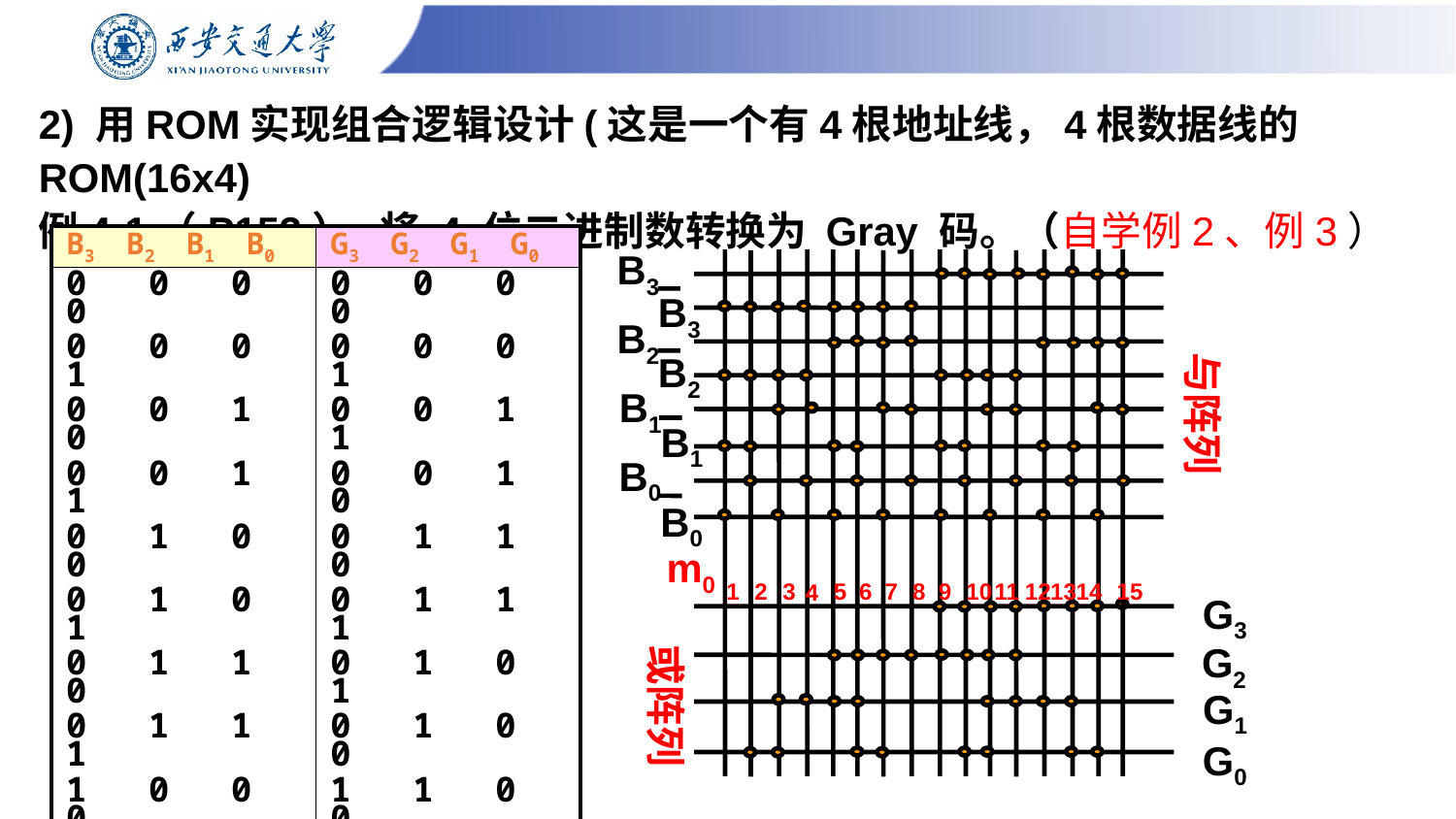

# 2) 用ROM实现组合逻辑设计(这是一个有4根地址线，4根数据线的ROM(16x4) 例4-1（P153）   将 4 位二进制数转换为 Gray 码。（自学例2、例3）
| B3 B2 B1 B0 | G3 G2 G1 G0 |
| --- | --- |
| 0 0 0 0 0 0 0 1 0 0 1 0 0 0 1 1 0 1 0 0 0 1 0 1 0 1 1 0 0 1 1 1 1 0 0 0 1 0 0 1 1 0 1 0 1 0 1 1 1 1 0 0 1 1 0 1 1 1 1 0 1 1 1 1 | 0 0 0 0 0 0 0 1 0 0 1 1 0 0 1 0 0 1 1 0 0 1 1 1 0 1 0 1 0 1 0 0 1 1 0 0 1 1 0 1 1 1 1 1 1 1 1 0 1 0 1 0 1 0 1 1 1 0 0 1 1 0 0 0 |
B3

B3

B2

与阵列
B2

B1

B1

B0

B0

m0
1
2
3
5
6
7
8
9
10
11
12
13
14
15
4
G3

或阵列
G2

G1

G0